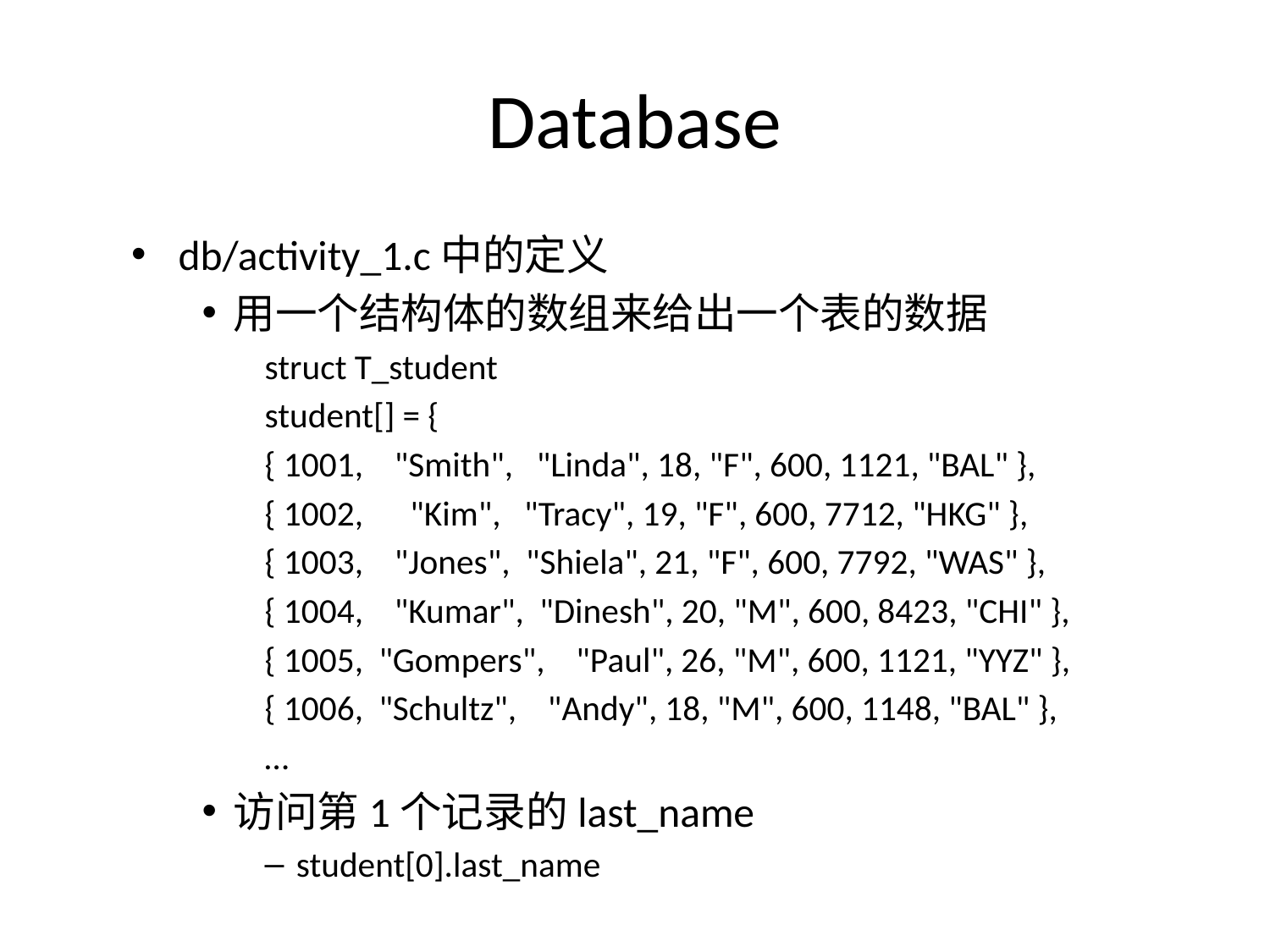

# Database
db/activity_1.c中的定义
用一个结构体的数组来给出一个表的数据
struct T_student
student[] = {
	{ 1001,    "Smith",   "Linda", 18, "F", 600, 1121, "BAL" },
	{ 1002,      "Kim",   "Tracy", 19, "F", 600, 7712, "HKG" },
	{ 1003,    "Jones",  "Shiela", 21, "F", 600, 7792, "WAS" },
	{ 1004,    "Kumar",  "Dinesh", 20, "M", 600, 8423, "CHI" },
	{ 1005,  "Gompers",    "Paul", 26, "M", 600, 1121, "YYZ" },
	{ 1006,  "Schultz",    "Andy", 18, "M", 600, 1148, "BAL" },
	…
访问第1个记录的last_name
student[0].last_name